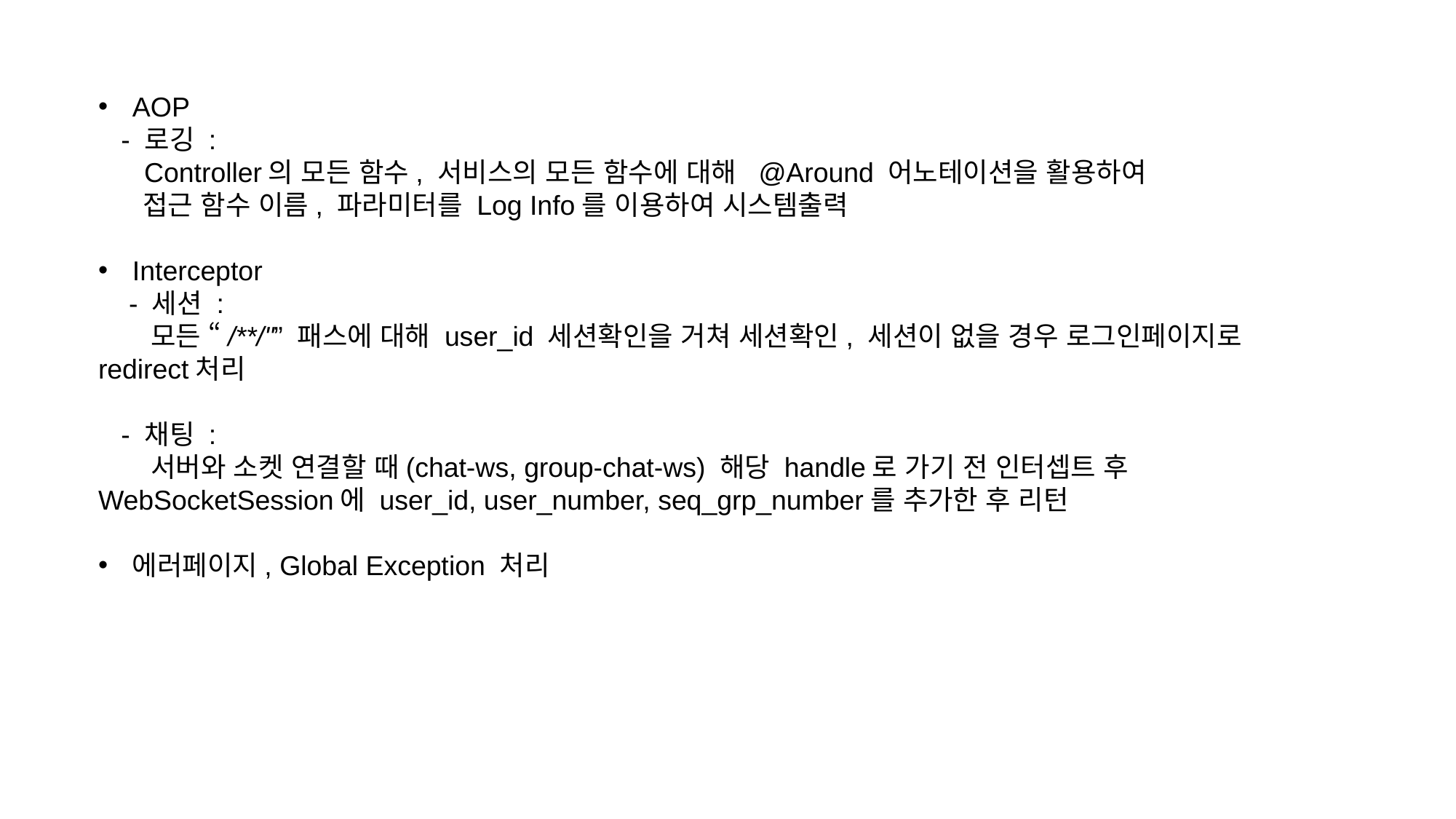

AOP
   - 로깅 :
      Controller의 모든 함수, 서비스의 모든 함수에 대해  @Around 어노테이션을 활용하여
     접근 함수 이름, 파라미터를 Log Info를 이용하여 시스템출력

Interceptor
    - 세션 :
      모든 “/**/"” 패스에 대해 user_id 세션확인을 거쳐 세션확인, 세션이 없을 경우 로그인페이지로 	redirect처리

   - 채팅 :
      서버와 소켓 연결할 때(chat-ws, group-chat-ws) 해당 handle로 가기 전 인터셉트 후 	WebSocketSession에 user_id, user_number, seq_grp_number를 추가한 후 리턴

에러페이지, Global Exception 처리